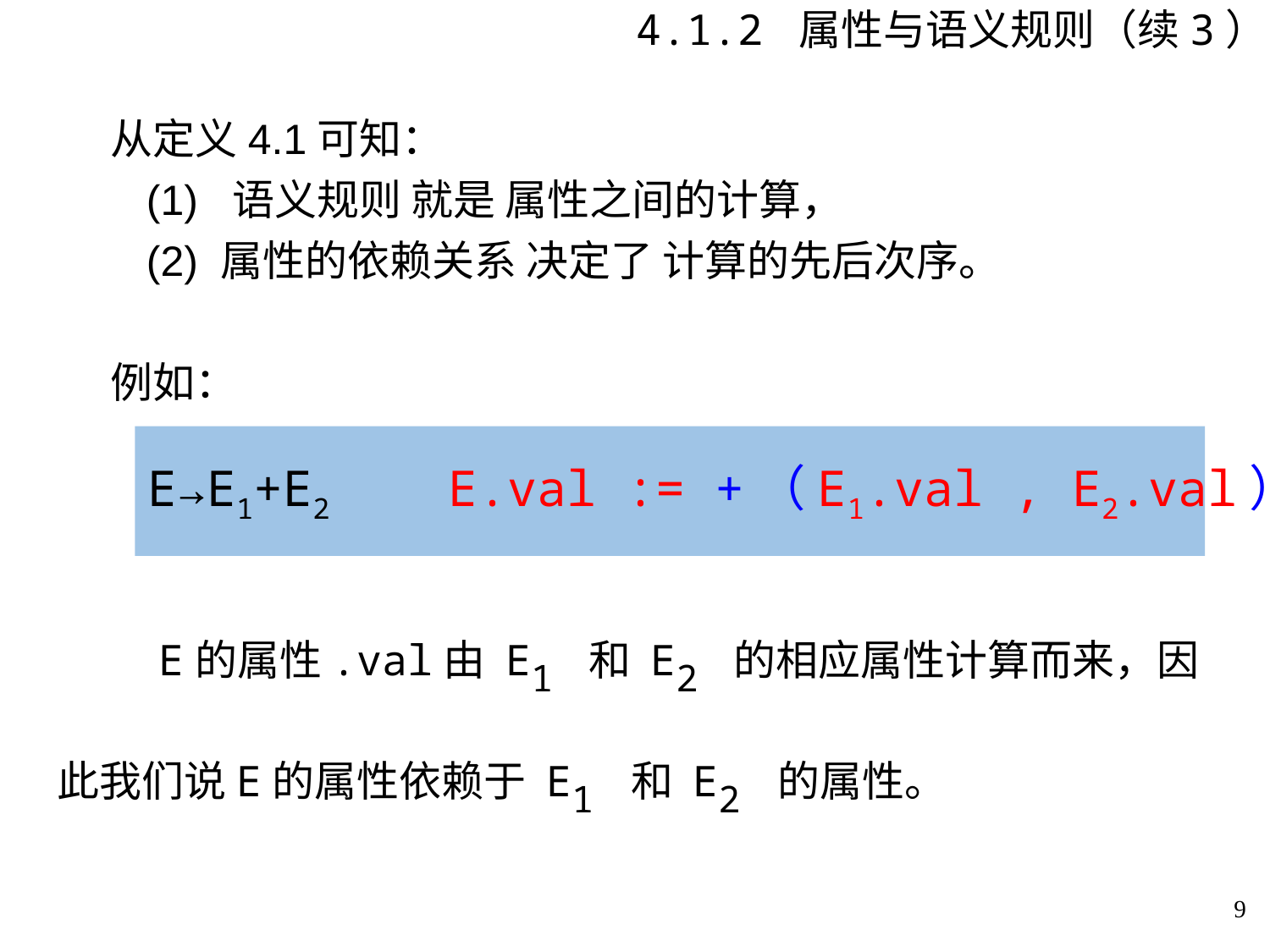

# 4.1.2 属性与语义规则（续3）
从定义4.1可知：
   (1)  语义规则 就是 属性之间的计算，
   (2) 属性的依赖关系 决定了 计算的先后次序。

例如：
E→E1+E2    E.val := +（E1.val , E2.val）
    E的属性.val由 E1 和 E2 的相应属性计算而来，因此我们说E的属性依赖于 E1 和 E2 的属性。
9